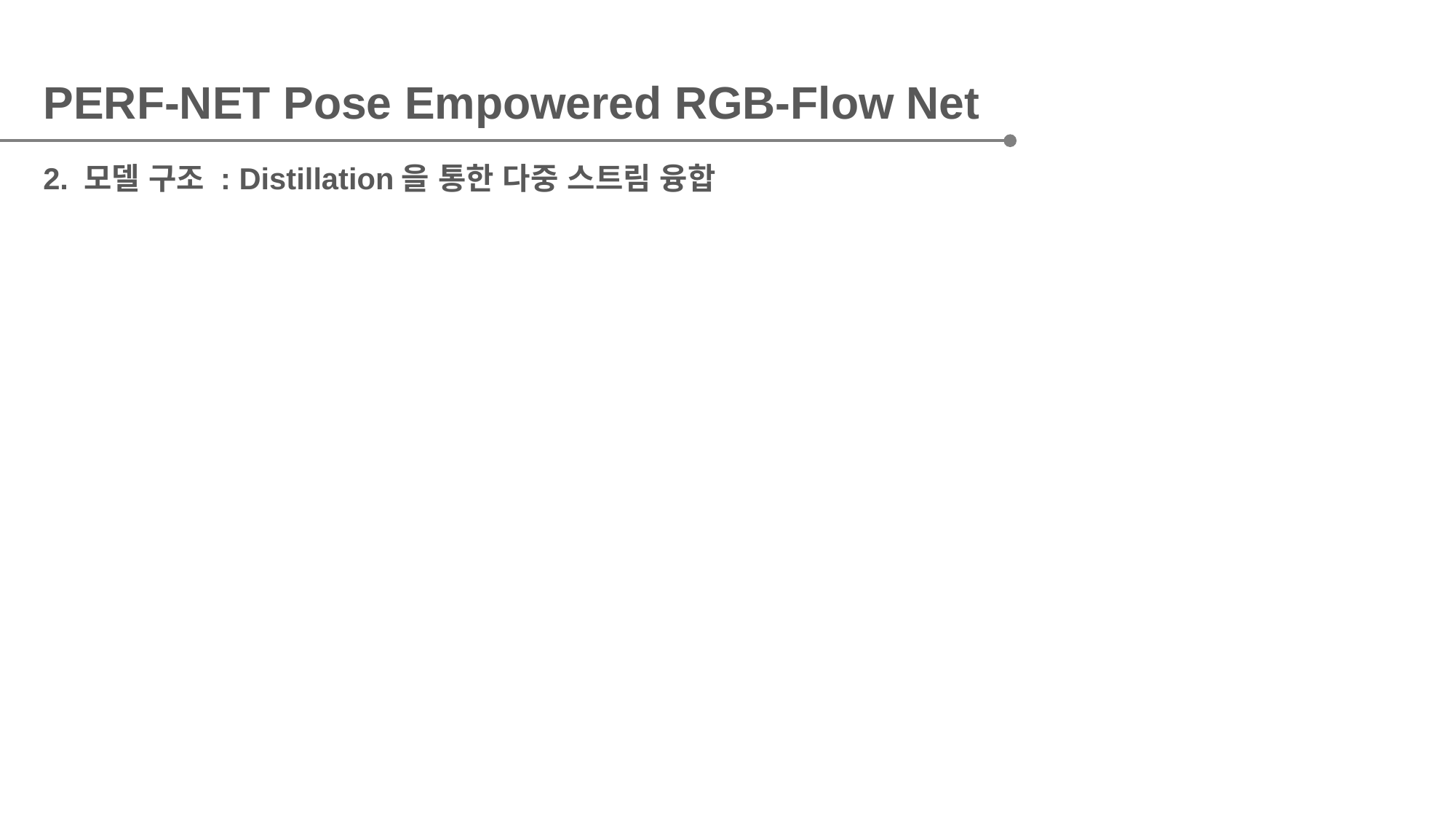

PERF-NET Pose Empowered RGB-Flow Net

2. 모델 구조 : Distillation을 통한 다중 스트림 융합